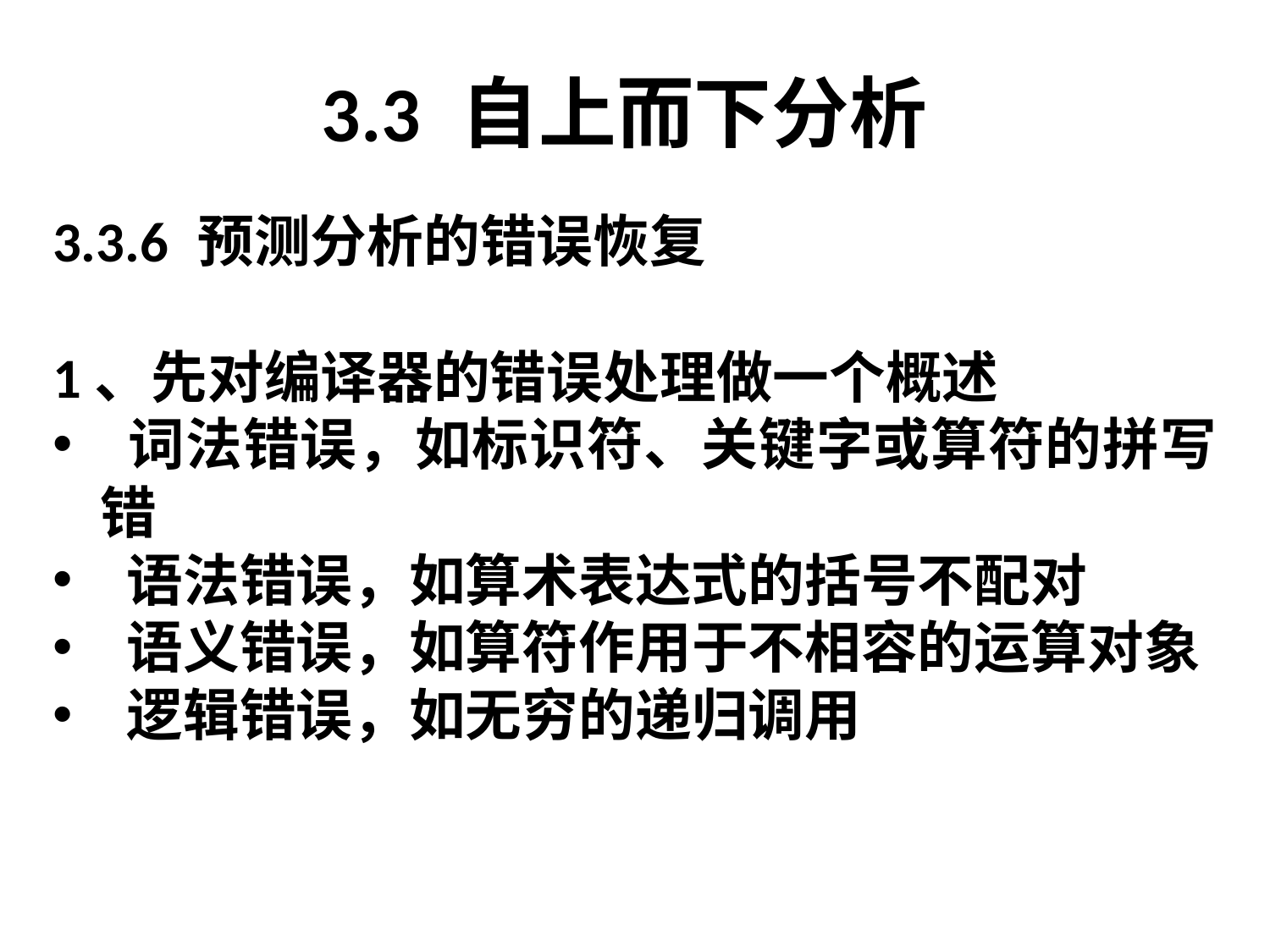

# 3.3 自上而下分析
3.3.6 预测分析的错误恢复

1、先对编译器的错误处理做一个概述
 词法错误，如标识符、关键字或算符的拼写错
 语法错误，如算术表达式的括号不配对
 语义错误，如算符作用于不相容的运算对象
 逻辑错误，如无穷的递归调用